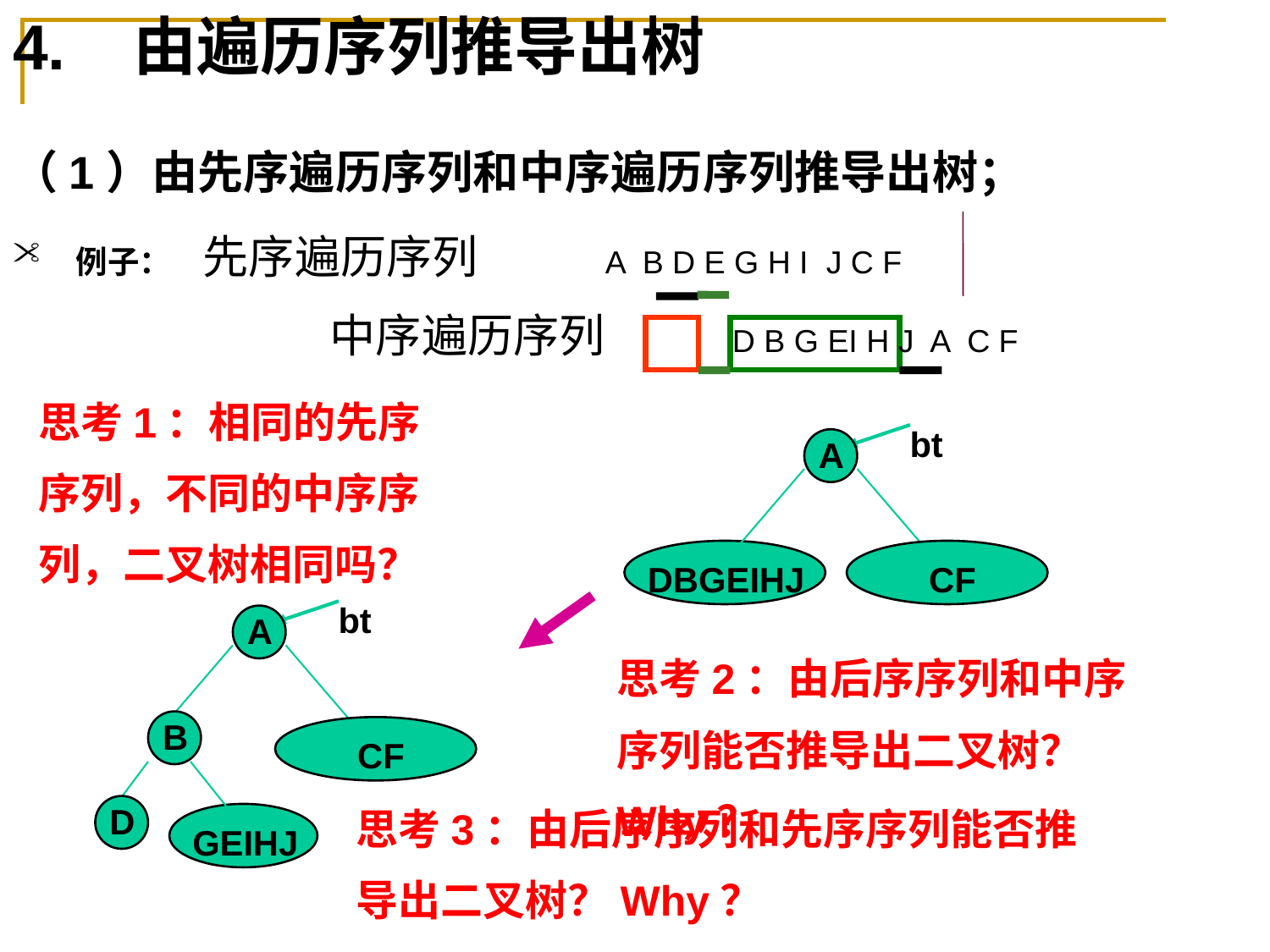

# 4.   由遍历序列推导出树
（1）由先序遍历序列和中序遍历序列推导出树；

例子：	先序遍历序列 	 A  B D E G H I  J C F
			中序遍历序列	 D B G EI H J  A  C F

思考1：相同的先序序列，不同的中序序列，二叉树相同吗？

bt

A

CF

DBGEIHJ
bt

A

CF
B

D

GEIHJ

思考2：由后序序列和中序序列能否推导出二叉树？Why？
思考3：由后序序列和先序序列能否推导出二叉树？Why？